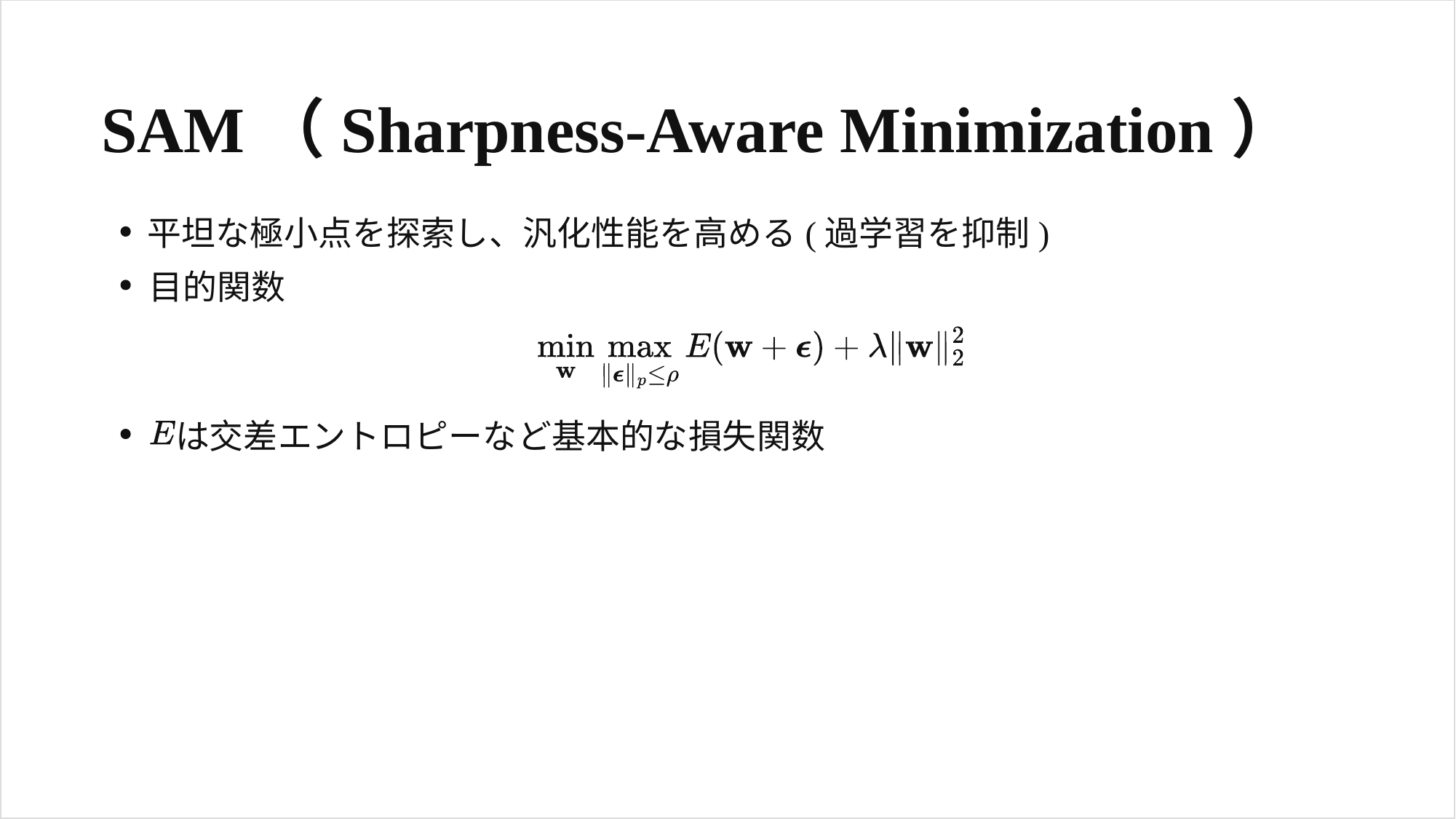

SAM（Sharpness-Aware Minimization）
平坦な極小点を探索し、汎化性能を高める(過学習を抑制)

目的関数

は交差エントロピーなど基本的な損失関数